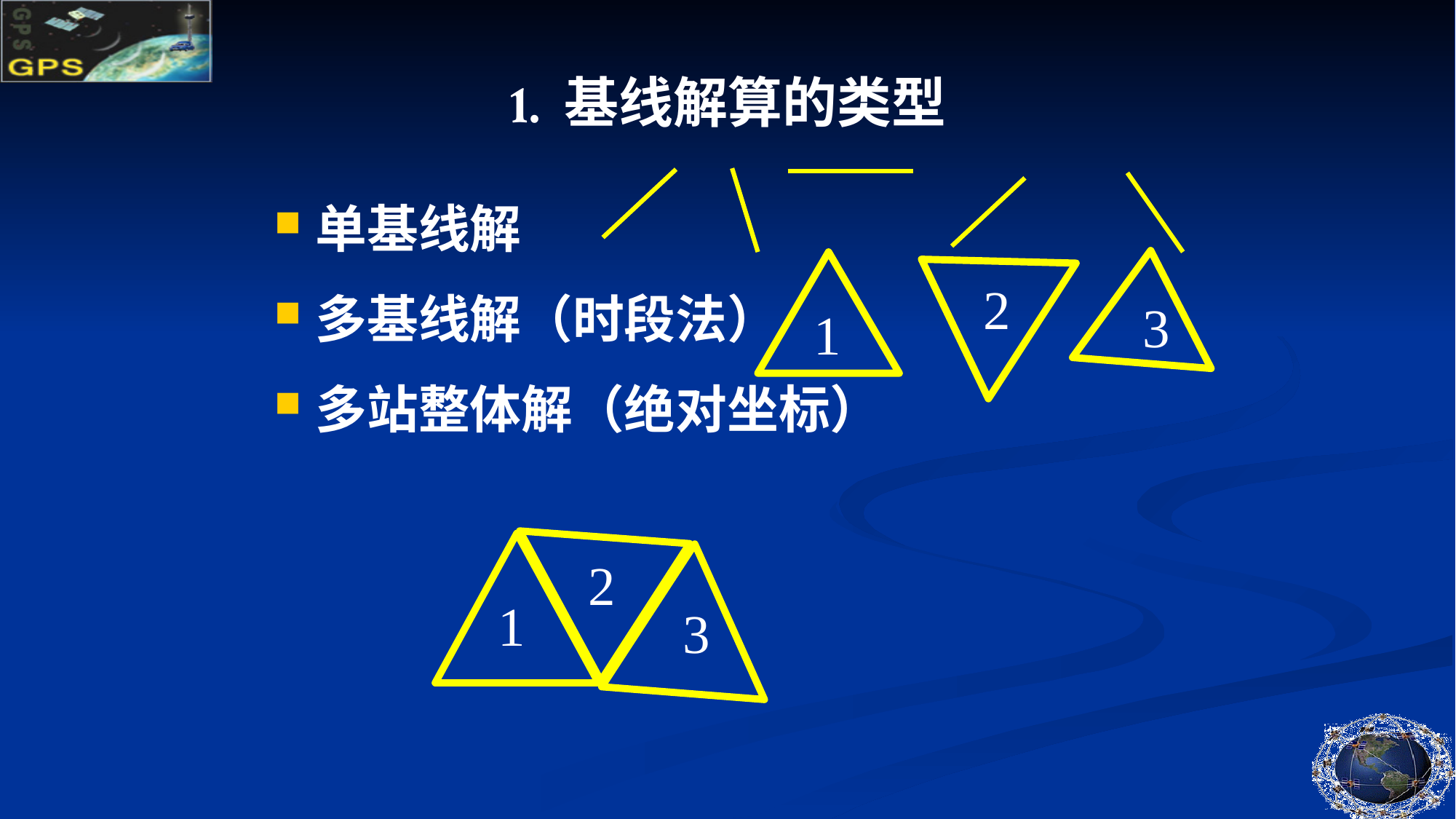

# 1. 基线解算的类型
单基线解
多基线解（时段法）
多站整体解（绝对坐标）

2

3

1

2

1

3